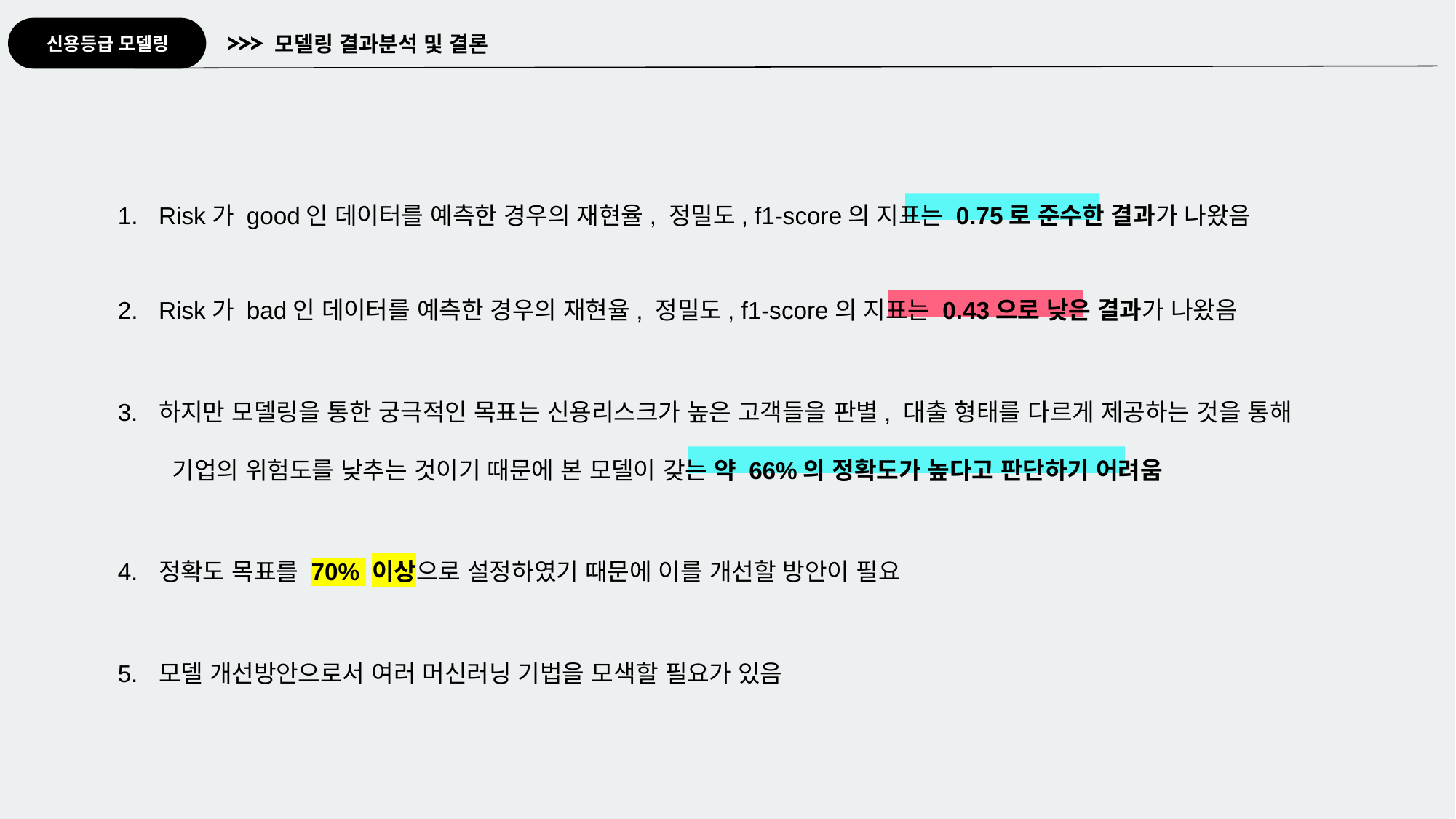

신용등급 모델링
모델링 결과분석 및 결론

Risk가 good인 데이터를 예측한 경우의 재현율, 정밀도, f1-score의 지표는 0.75로 준수한 결과가 나왔음

Risk가 bad인 데이터를 예측한 경우의 재현율, 정밀도, f1-score의 지표는 0.43으로 낮은 결과가 나왔음

하지만 모델링을 통한 궁극적인 목표는 신용리스크가 높은 고객들을 판별, 대출 형태를 다르게 제공하는 것을 통해    기업의 위험도를 낮추는 것이기 때문에 본 모델이 갖는 약 66%의 정확도가 높다고 판단하기 어려움

정확도 목표를 70% 이상으로 설정하였기 때문에 이를 개선할 방안이 필요

모델 개선방안으로서 여러 머신러닝 기법을 모색할 필요가 있음